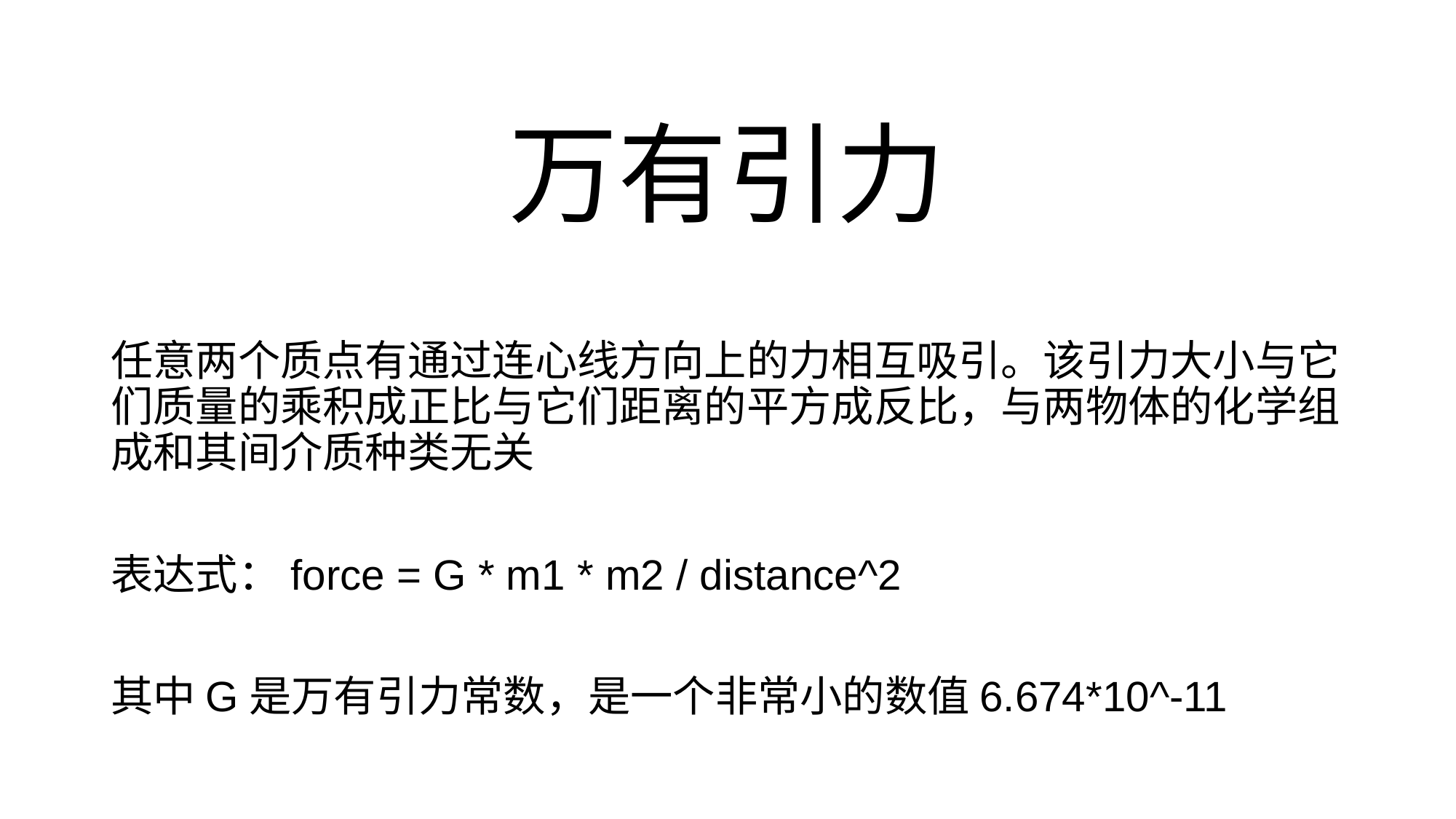

# 万有引力
任意两个质点有通过连心线方向上的力相互吸引。该引力大小与它们质量的乘积成正比与它们距离的平方成反比，与两物体的化学组成和其间介质种类无关

表达式：force = G * m1 * m2 / distance^2

其中G是万有引力常数，是一个非常小的数值6.674*10^-11